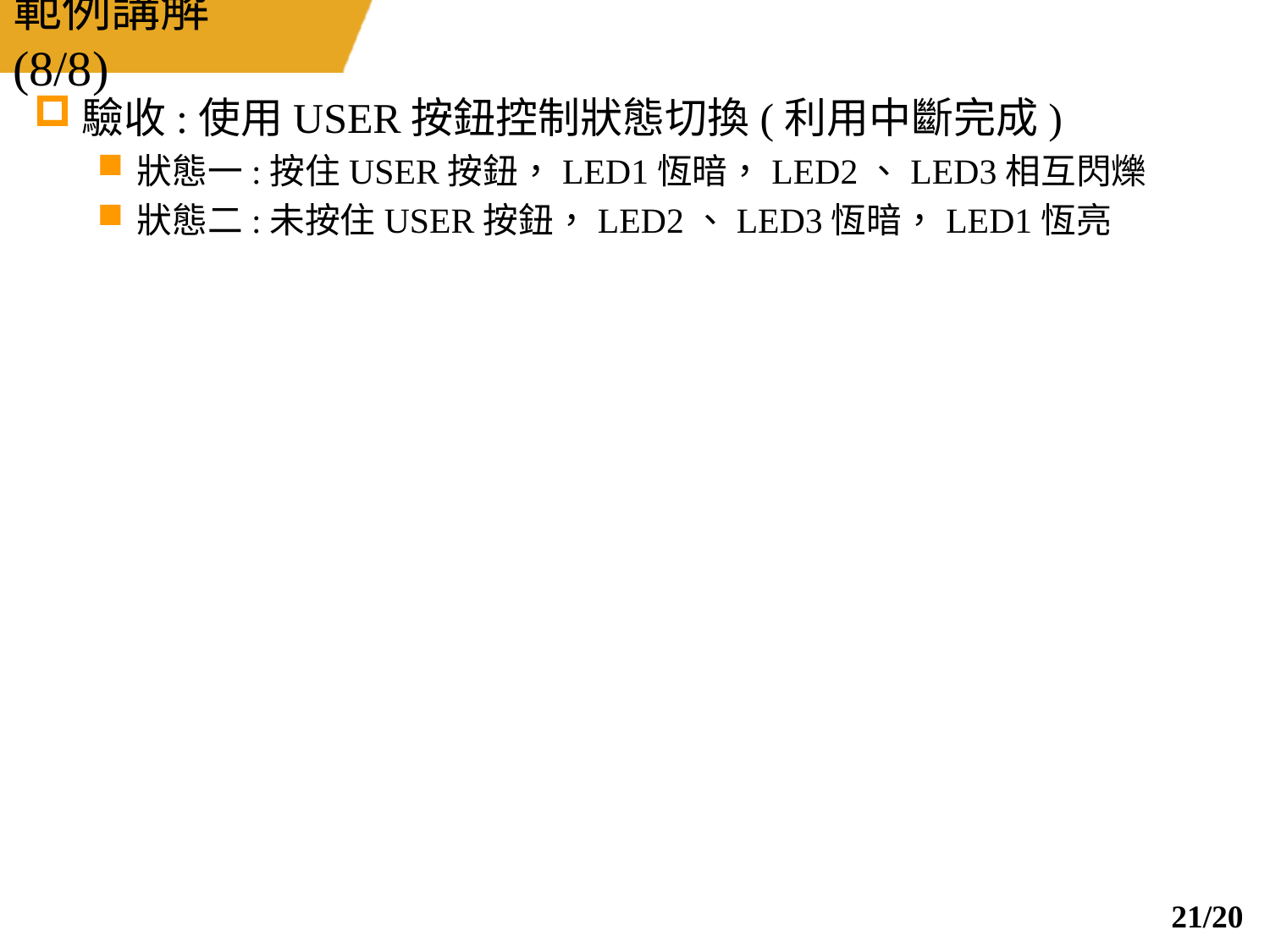

# 範例講解 (8/8)
驗收:使用USER按鈕控制狀態切換(利用中斷完成)
狀態一:按住USER按鈕，LED1恆暗，LED2、LED3相互閃爍
狀態二:未按住USER按鈕，LED2、LED3恆暗，LED1恆亮
21/20